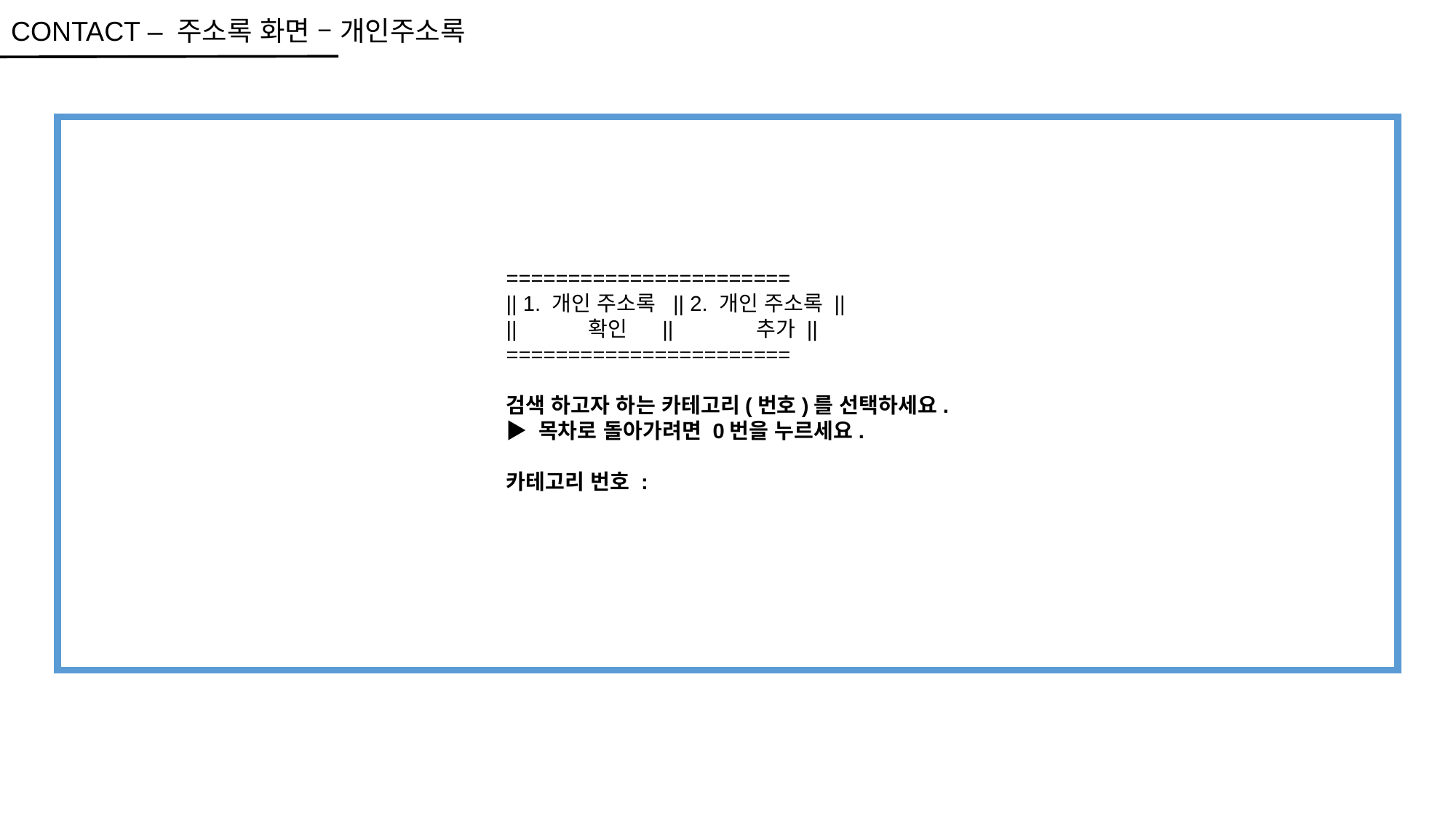

CONTACT – 주소록 화면 – 개인주소록

=======================
|| 1. 개인 주소록  || 2. 개인 주소록 ||
||           확인     ||             추가 ||
=======================

검색 하고자 하는 카테고리(번호)를 선택하세요.
▶ 목차로 돌아가려면 0번을 누르세요.

카테고리 번호 :